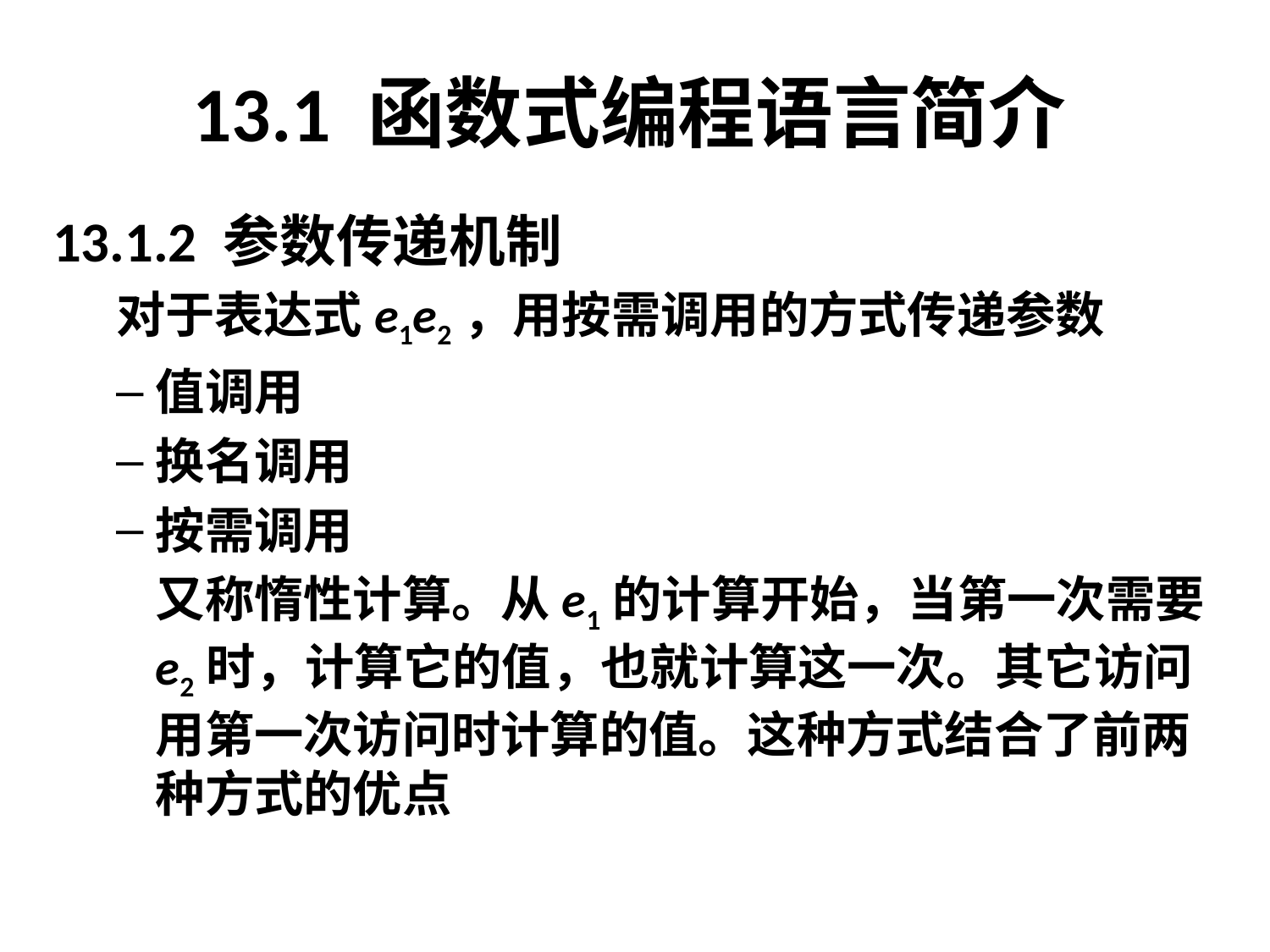

# 13.1 函数式编程语言简介
13.1.2 参数传递机制
对于表达式e1e2，用按需调用的方式传递参数
值调用
换名调用
按需调用
	又称惰性计算。从e1的计算开始，当第一次需要e2时，计算它的值，也就计算这一次。其它访问用第一次访问时计算的值。这种方式结合了前两种方式的优点